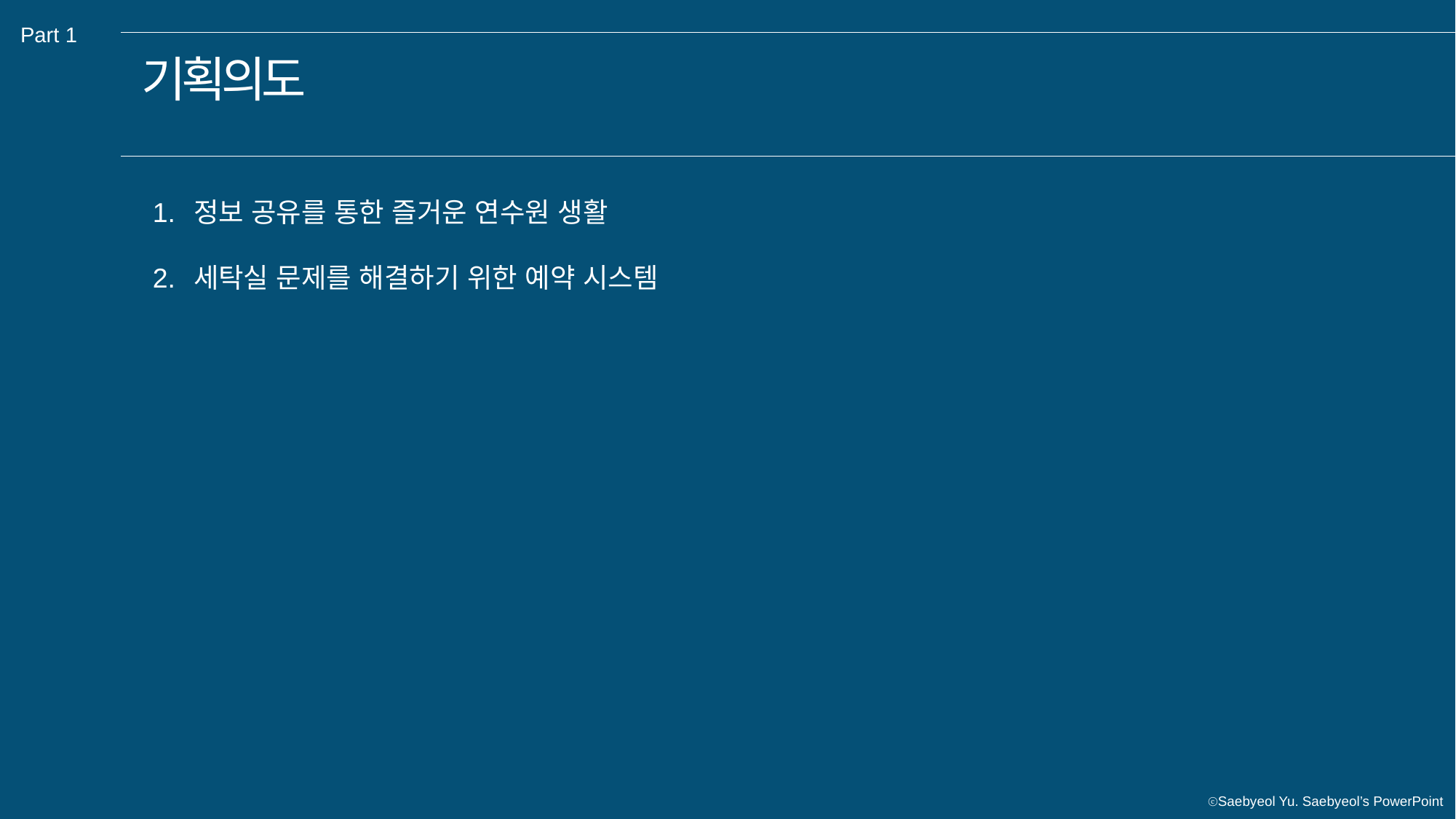

Part 1
기획의도
정보 공유를 통한 즐거운 연수원 생활

세탁실 문제를 해결하기 위한 예약 시스템